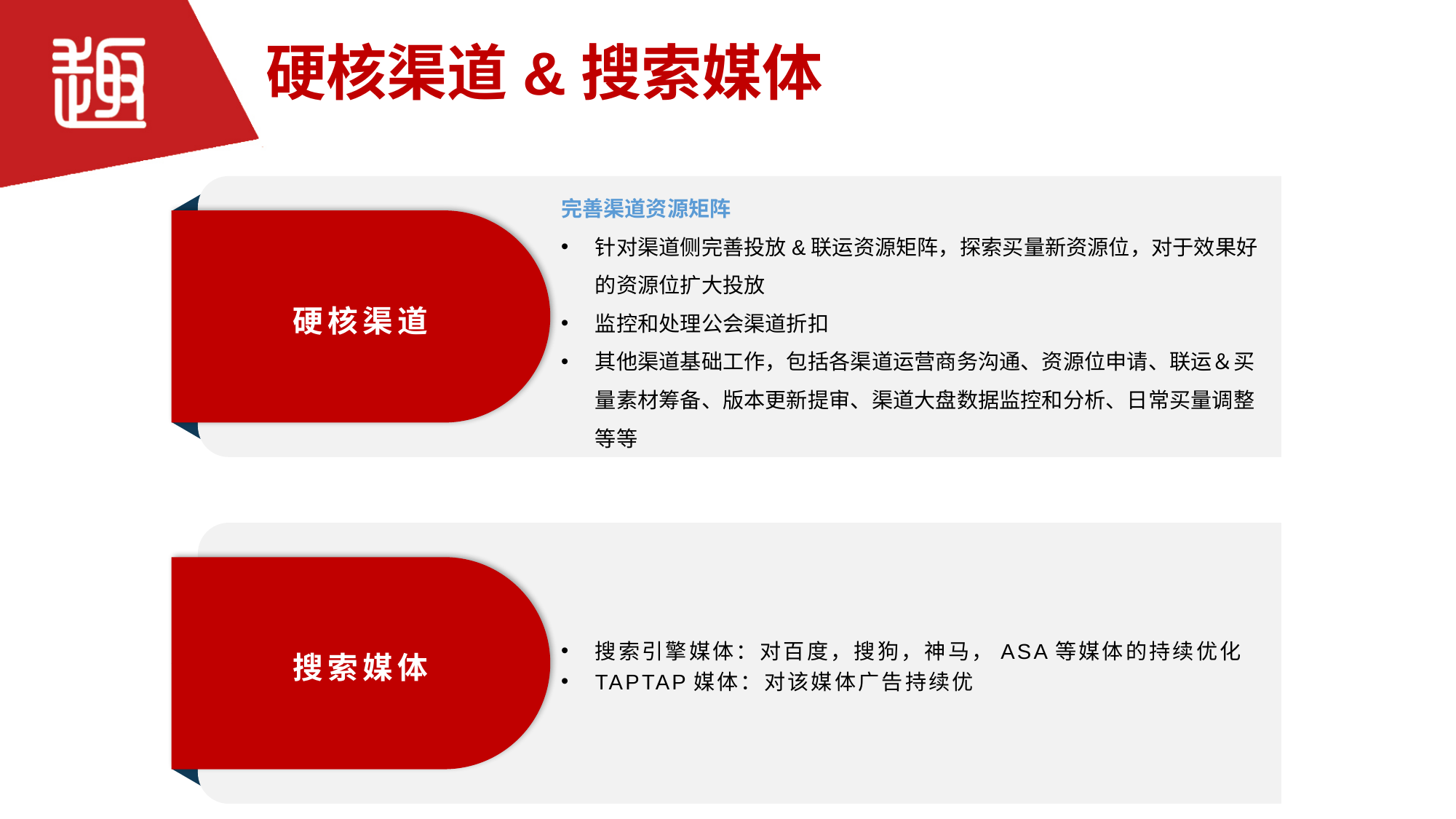

硬核渠道&搜索媒体

完善渠道资源矩阵
针对渠道侧完善投放&联运资源矩阵，探索买量新资源位，对于效果好的资源位扩大投放
监控和处理公会渠道折扣
其他渠道基础工作，包括各渠道运营商务沟通、资源位申请、联运＆买量素材筹备、版本更新提审、渠道大盘数据监控和分析、日常买量调整等等

硬核渠道

搜索引擎媒体：对百度，搜狗，神马，ASA等媒体的持续优化
TAPTAP媒体：对该媒体广告持续优

搜索媒体